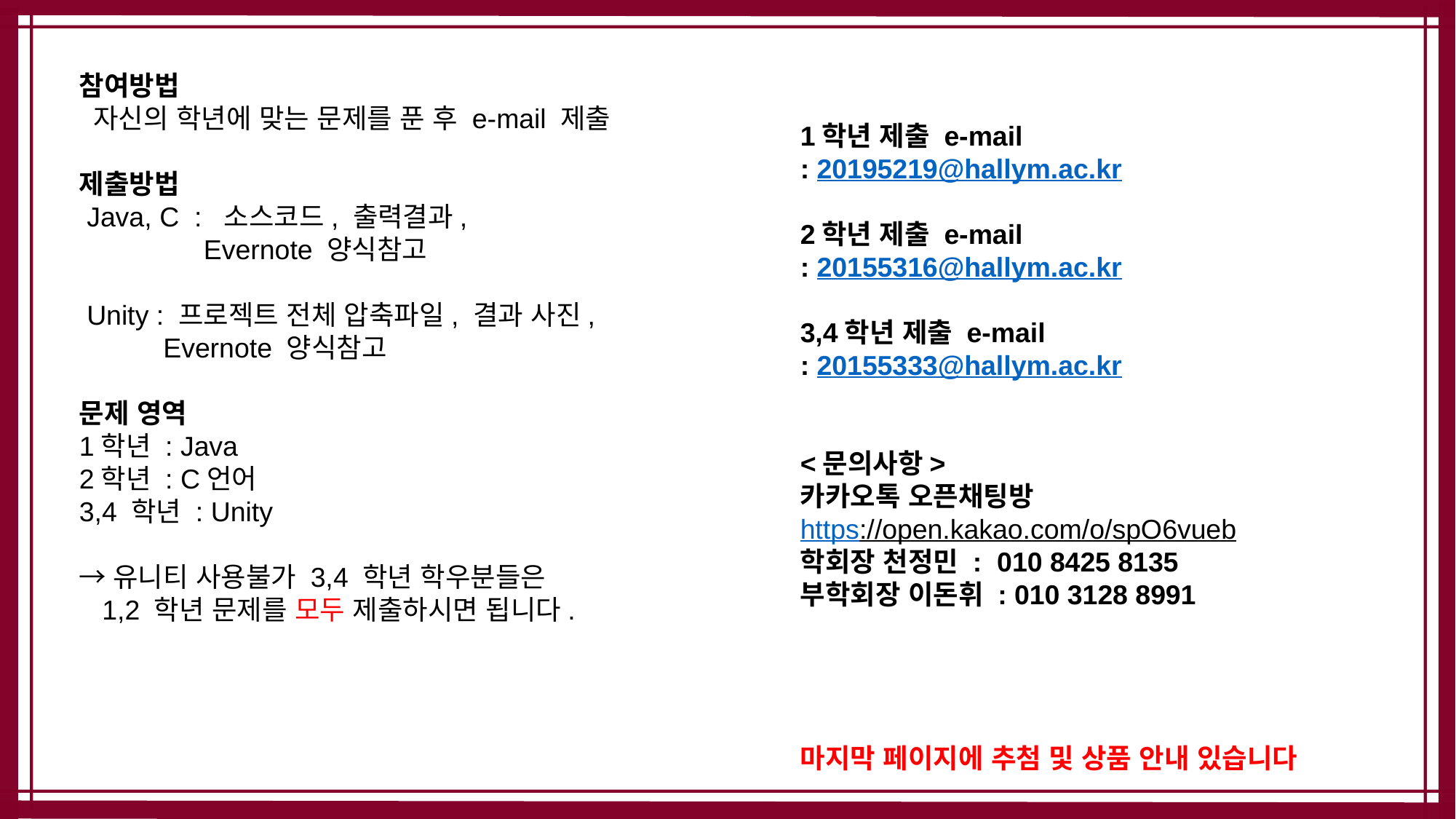

참여방법
 자신의 학년에 맞는 문제를 푼 후 e-mail 제출

제출방법
 Java, C  :  소스코드, 출력결과,
	  Evernote 양식참고

 Unity : 프로젝트 전체 압축파일, 결과 사진,
           Evernote 양식참고

문제 영역
1학년 : Java
2학년 : C언어
3,4 학년 : Unity

→유니티 사용불가 3,4 학년 학우분들은
   1,2 학년 문제를 모두 제출하시면 됩니다.

1학년 제출 e-mail
: 20195219@hallym.ac.kr

2학년 제출 e-mail
: 20155316@hallym.ac.kr

3,4학년 제출 e-mail
: 20155333@hallym.ac.kr

<문의사항>
카카오톡 오픈채팅방
https://open.kakao.com/o/spO6vueb
학회장 천정민 :  010 8425 8135
부학회장 이돈휘 : 010 3128 8991

마지막 페이지에 추첨 및 상품 안내 있습니다